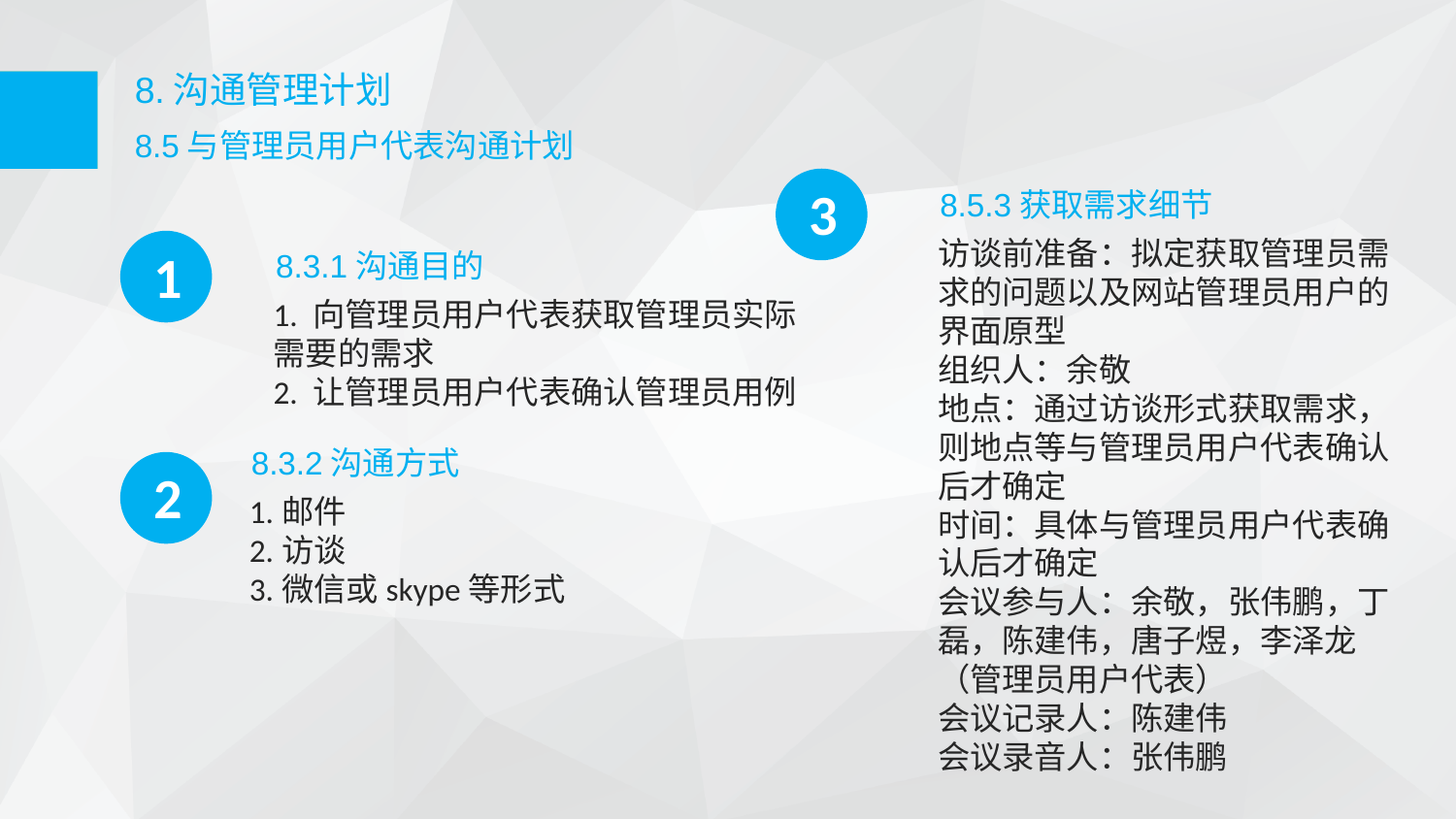

8.沟通管理计划

8.5与管理员用户代表沟通计划

3
8.5.3获取需求细节
访谈前准备：拟定获取管理员需求的问题以及网站管理员用户的界面原型
组织人：余敬
地点：通过访谈形式获取需求，则地点等与管理员用户代表确认后才确定
时间：具体与管理员用户代表确认后才确定
会议参与人：余敬，张伟鹏，丁磊，陈建伟，唐子煜，李泽龙（管理员用户代表）
会议记录人：陈建伟
会议录音人：张伟鹏

1
8.3.1沟通目的
1. 向管理员用户代表获取管理员实际需要的需求
2. 让管理员用户代表确认管理员用例
8.3.2沟通方式
1.邮件
2.访谈
3.微信或skype等形式

2